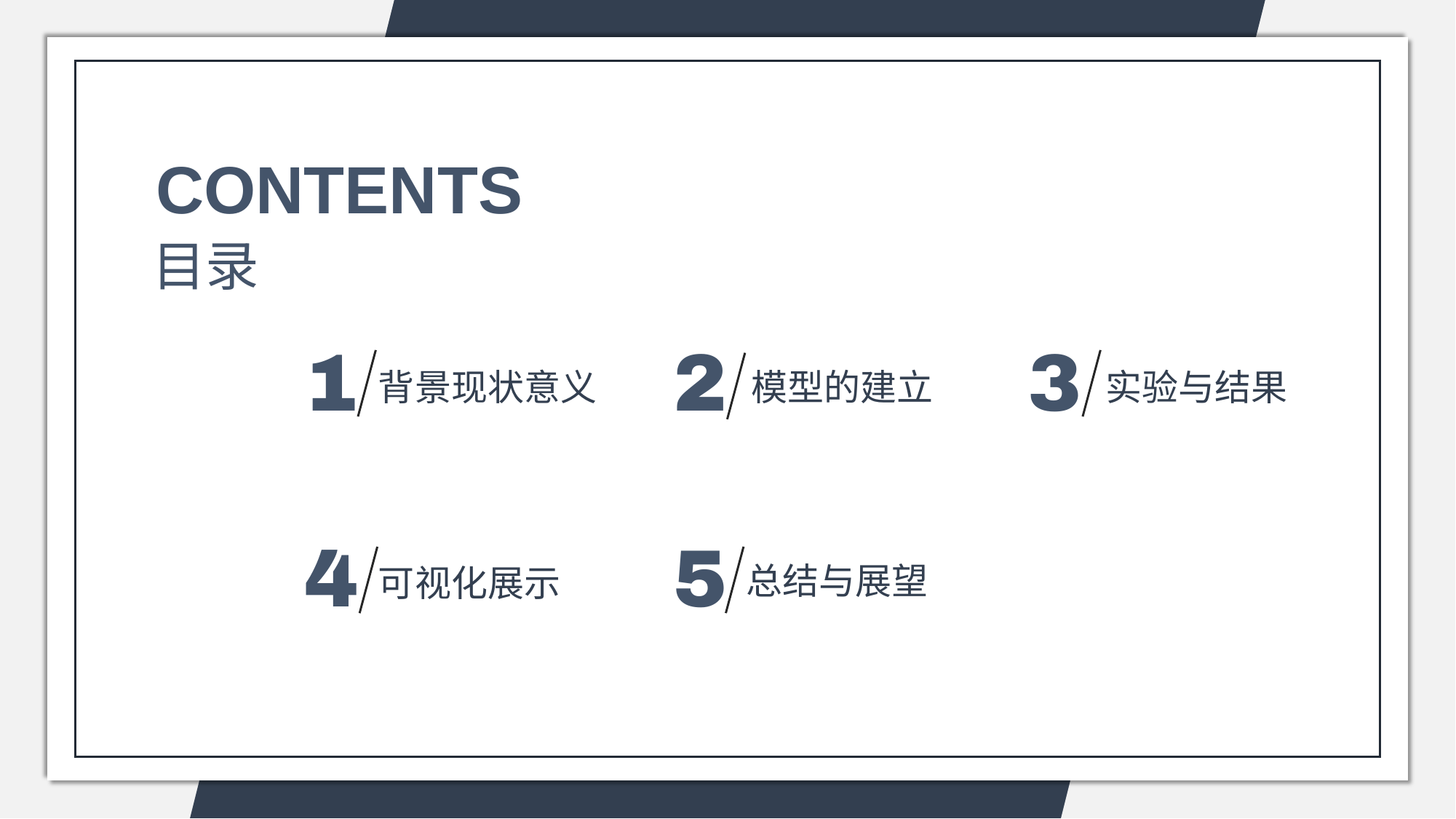

CONTENTS
目录
1
2
3

背景现状意义
模型的建立
实验与结果
4
5

总结与展望
可视化展示